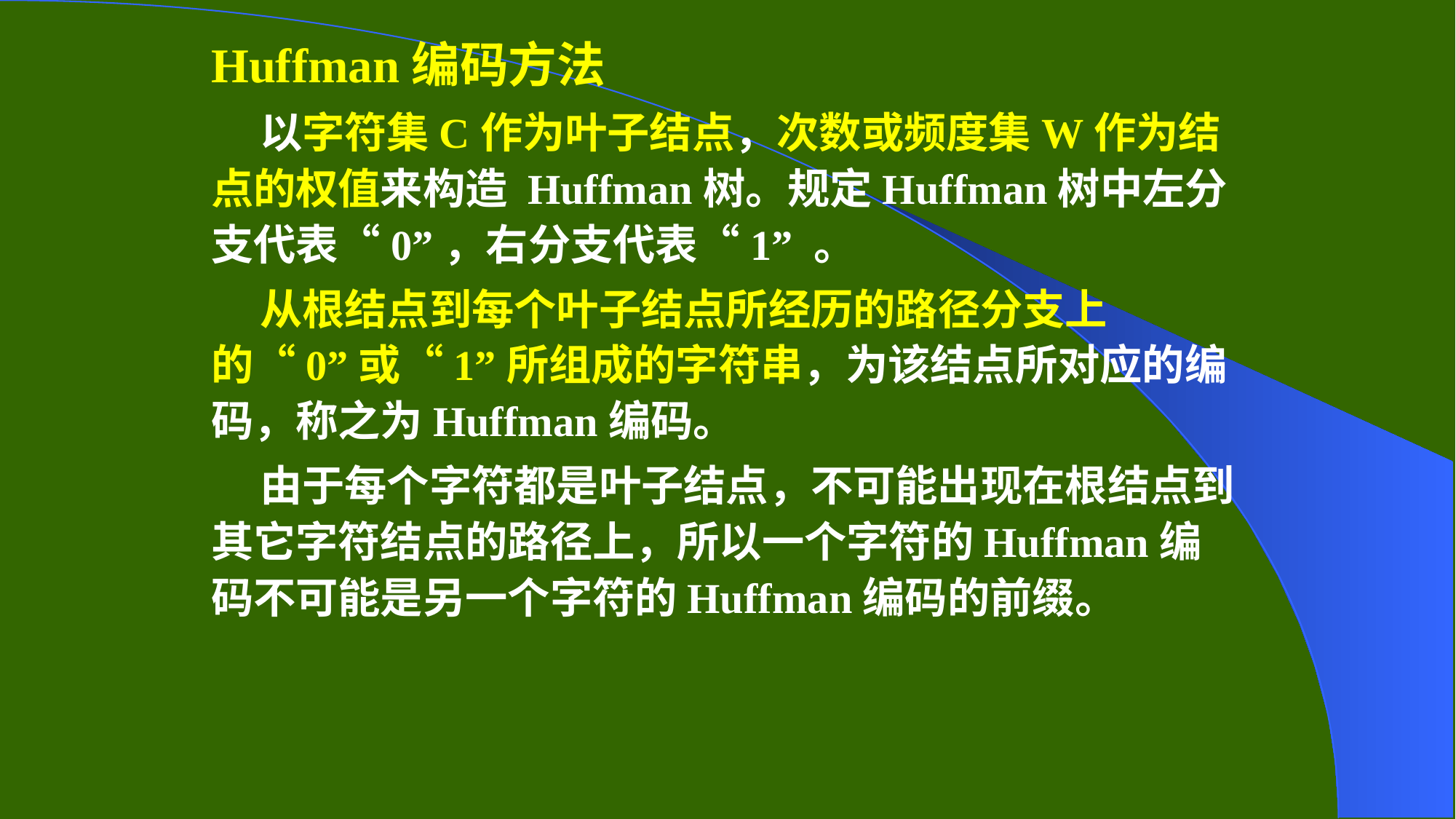

Huffman编码方法
    以字符集C作为叶子结点，次数或频度集W作为结点的权值来构造 Huffman树。规定Huffman树中左分支代表“0”，右分支代表“1” 。
    从根结点到每个叶子结点所经历的路径分支上的“0”或“1”所组成的字符串，为该结点所对应的编码，称之为Huffman编码。
    由于每个字符都是叶子结点，不可能出现在根结点到其它字符结点的路径上，所以一个字符的Huffman编码不可能是另一个字符的Huffman编码的前缀。